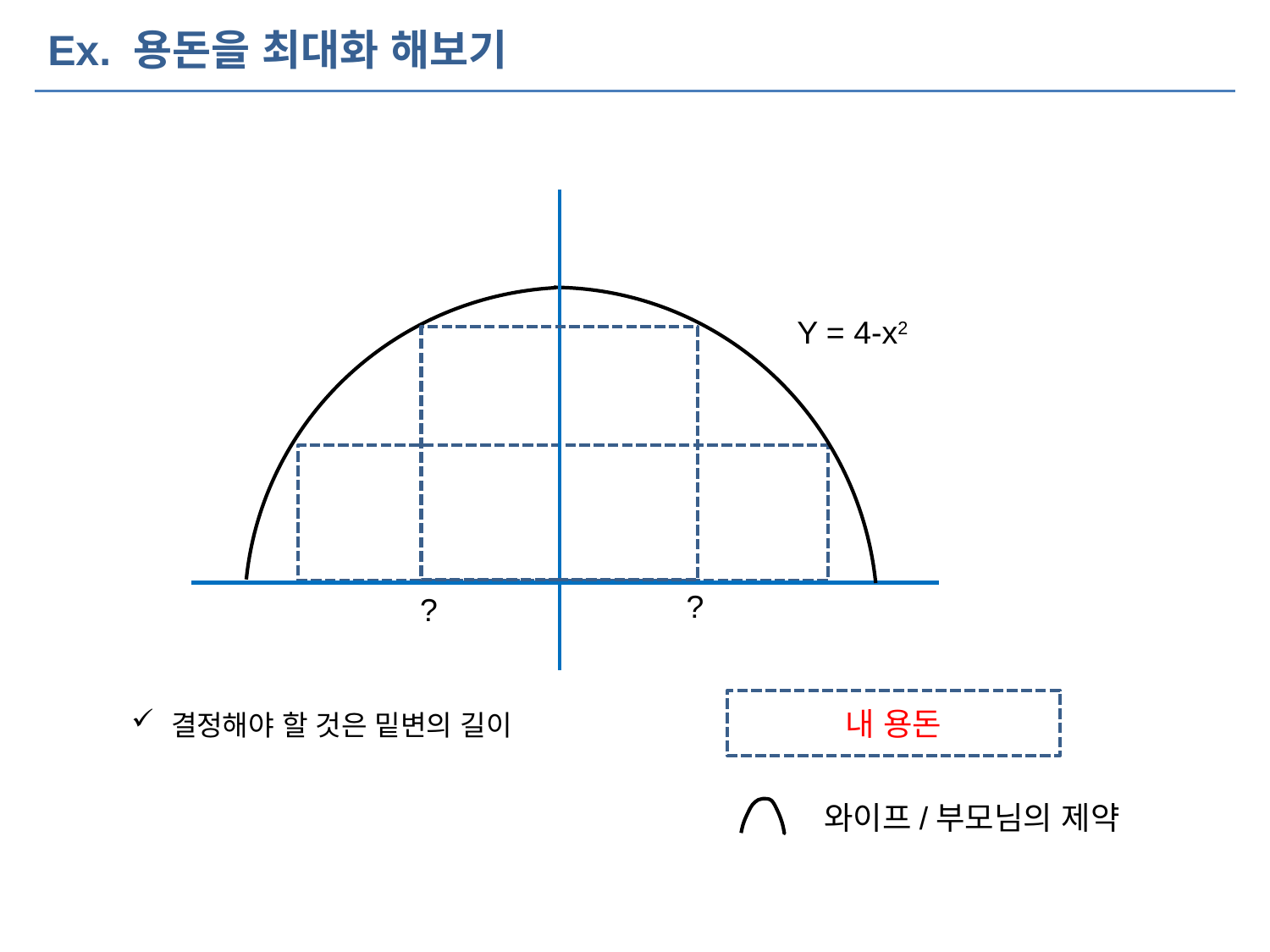

# Ex. 용돈을 최대화 해보기

Y = 4-x2

내 용돈

?
?
결정해야 할 것은 밑변의 길이
와이프/부모님의 제약